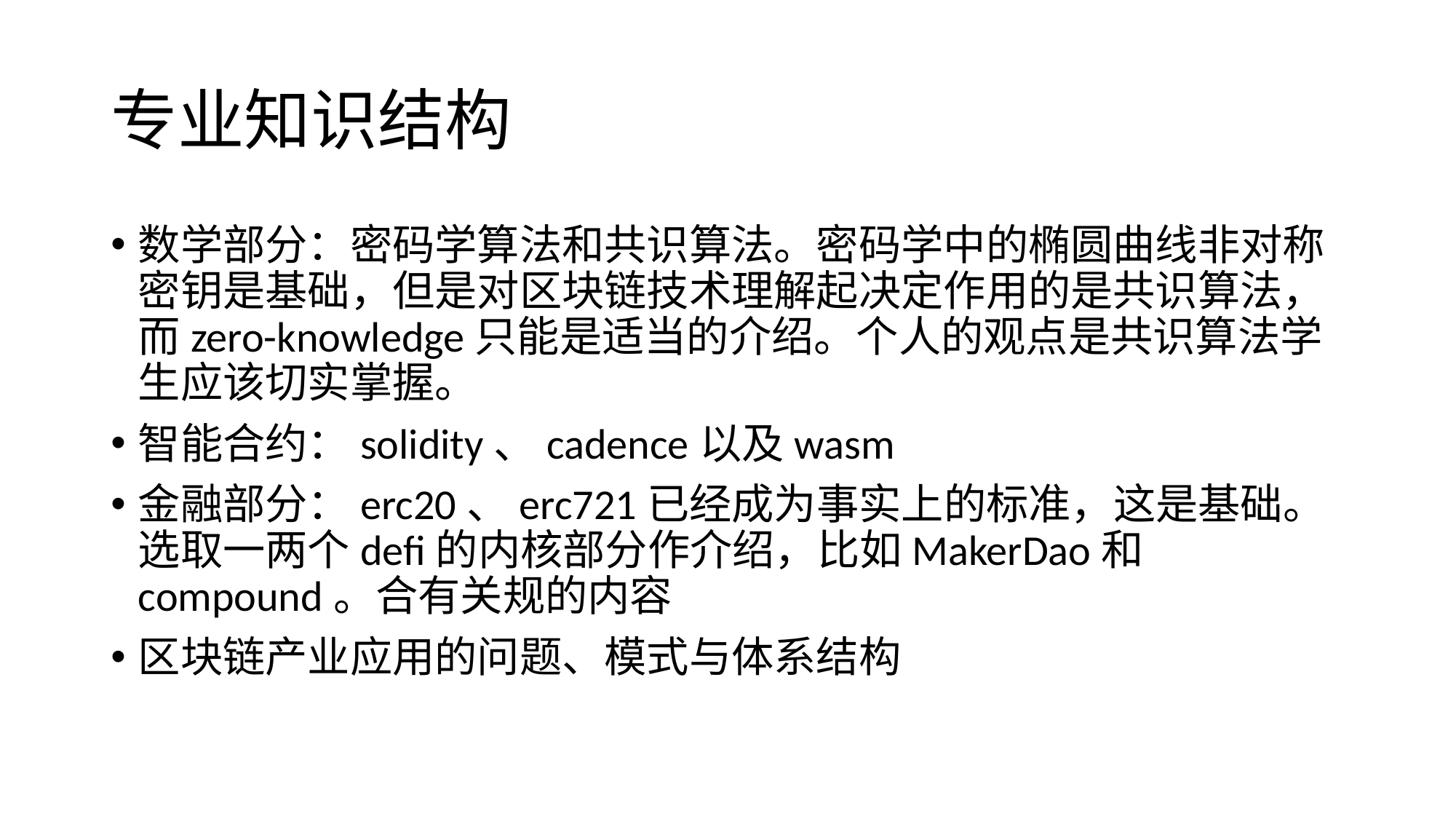

# 专业知识结构
数学部分：密码学算法和共识算法。密码学中的椭圆曲线非对称密钥是基础，但是对区块链技术理解起决定作用的是共识算法，而zero-knowledge只能是适当的介绍。个人的观点是共识算法学生应该切实掌握。
智能合约：solidity、cadence以及wasm
金融部分：erc20、erc721已经成为事实上的标准，这是基础。选取一两个defi的内核部分作介绍，比如MakerDao和compound。合有关规的内容
区块链产业应用的问题、模式与体系结构